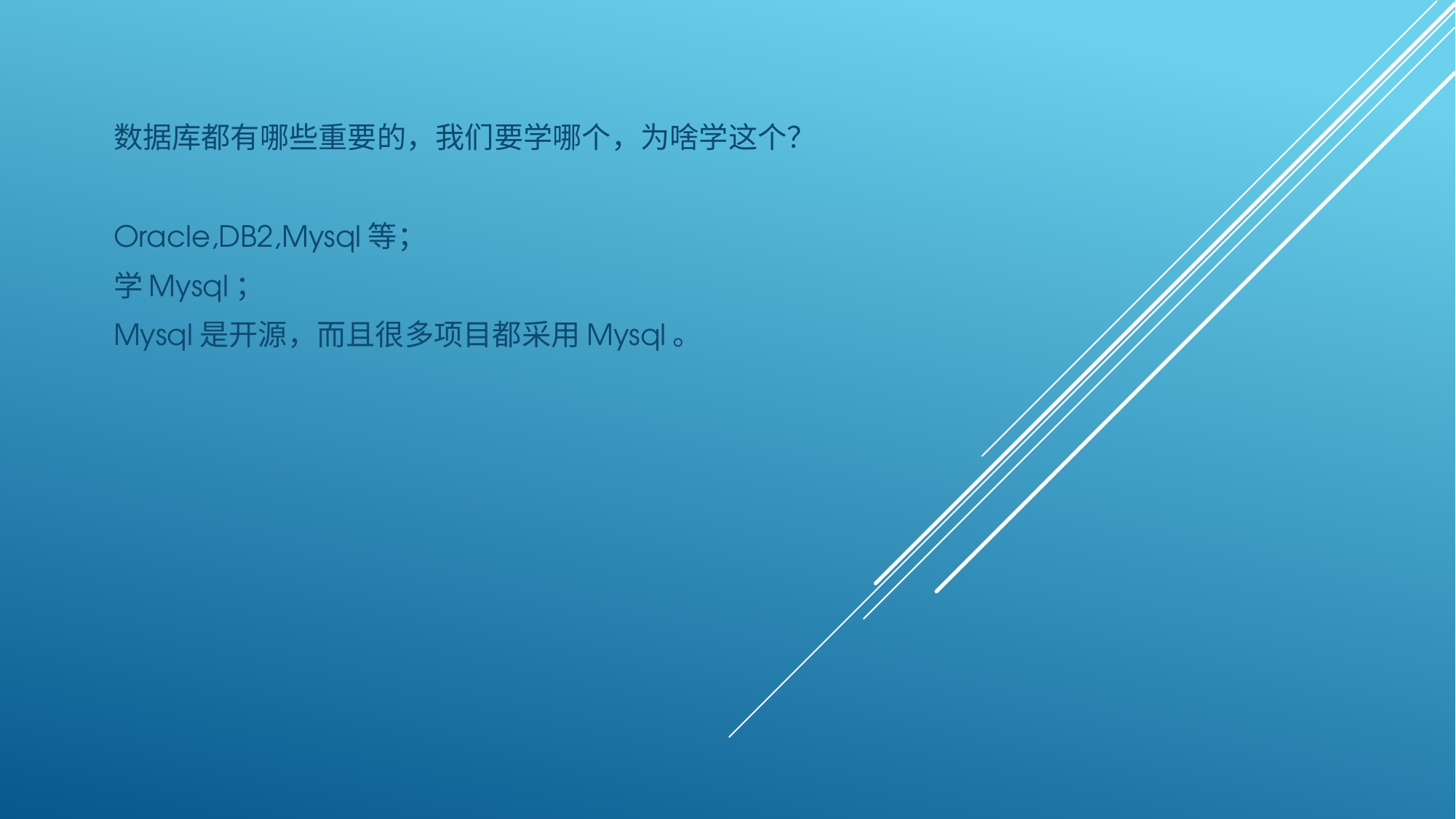

数据库都有哪些重要的，我们要学哪个，为啥学这个？

Oracle,DB2,Mysql等；
学Mysql；
Mysql是开源，而且很多项目都采用Mysql。